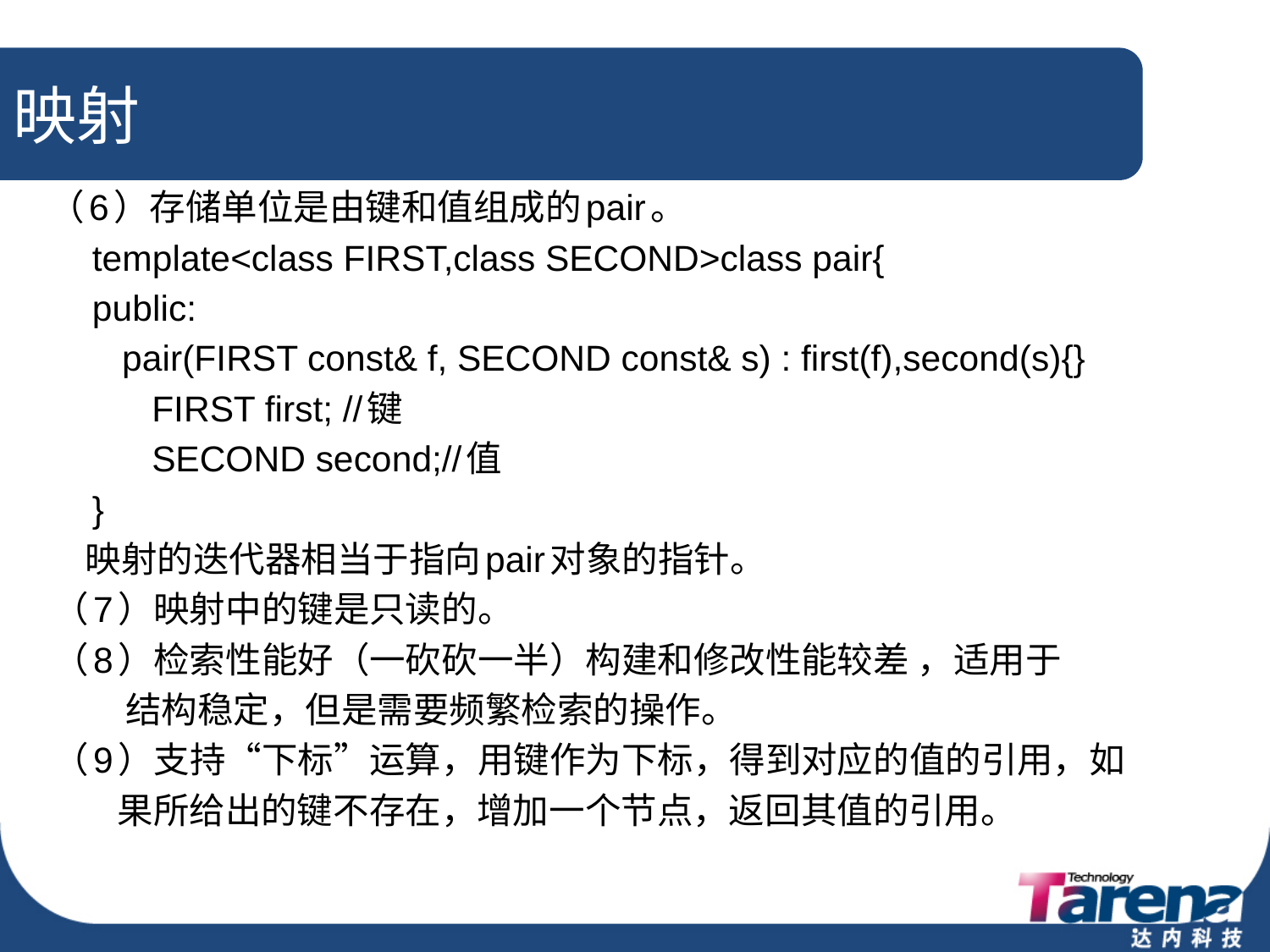

# 映射
  （6）存储单位是由键和值组成的pair。
      template<class FIRST,class SECOND>class pair{
      public:
         pair(FIRST const& f, SECOND const& s) : first(f),second(s){}
            FIRST first; //键
            SECOND second;//值
      }
      映射的迭代器相当于指向pair对象的指针。
  （7）映射中的键是只读的。
  （8）检索性能好（一砍砍一半）构建和修改性能较差 ，适用于
           结构稳定，但是需要频繁检索的操作。
  （9）支持“下标”运算，用键作为下标，得到对应的值的引用，如
          果所给出的键不存在，增加一个节点，返回其值的引用。